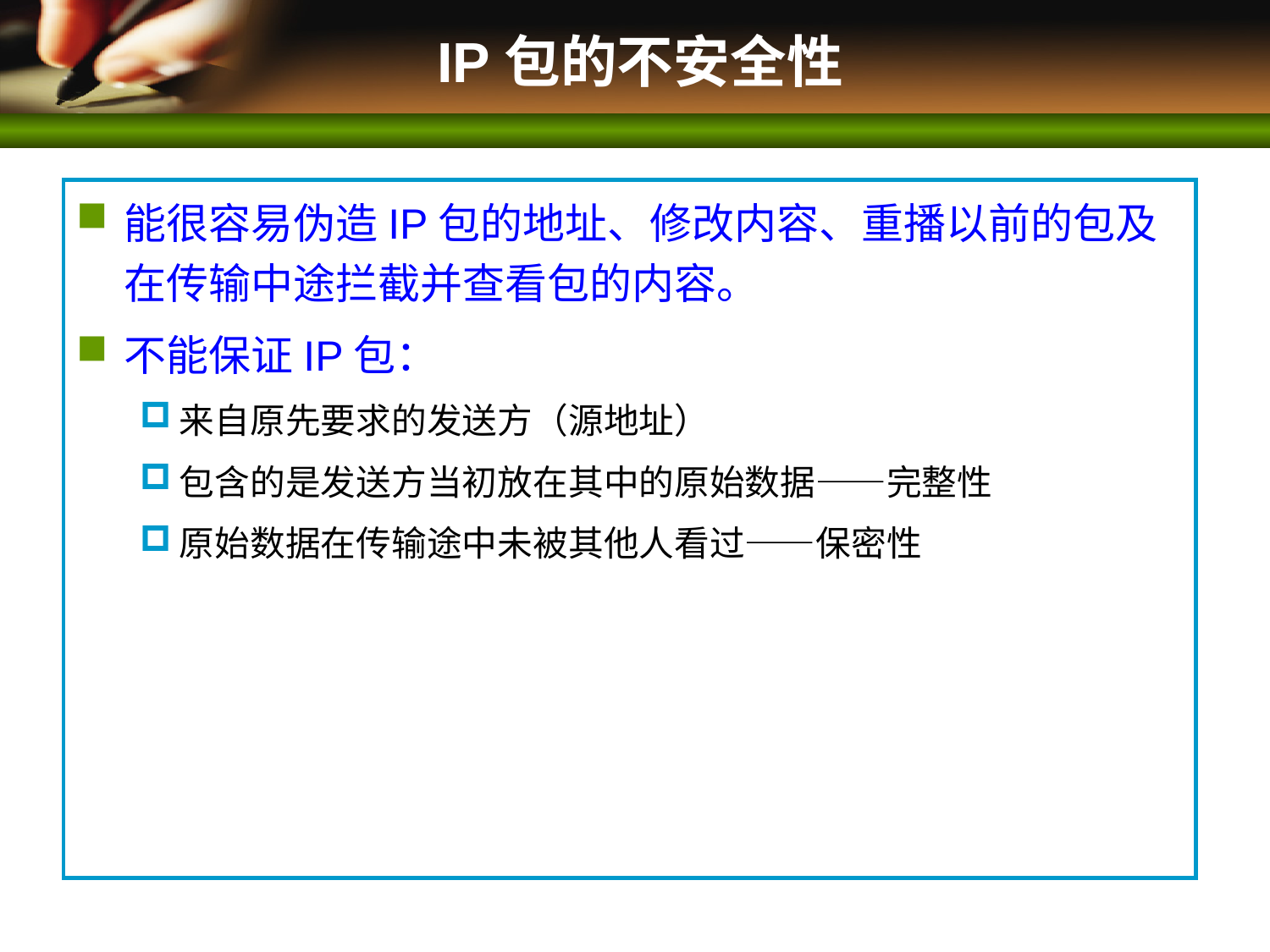

# IP包的不安全性
能很容易伪造IP包的地址、修改内容、重播以前的包及在传输中途拦截并查看包的内容。
不能保证IP包：
来自原先要求的发送方（源地址）
包含的是发送方当初放在其中的原始数据——完整性
原始数据在传输途中未被其他人看过——保密性